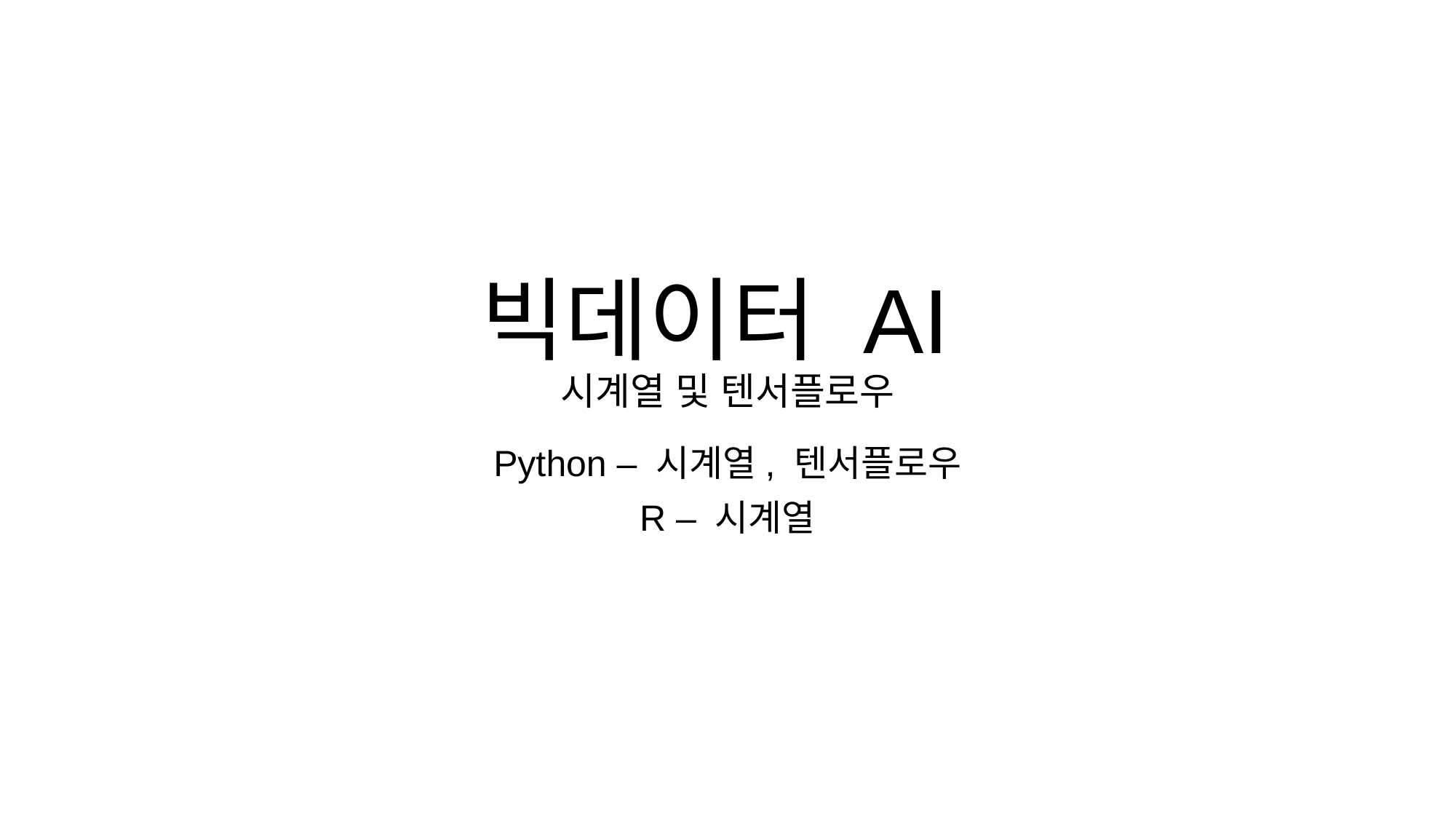

# 빅데이터 AI 시계열 및 텐서플로우
Python – 시계열, 텐서플로우
R – 시계열